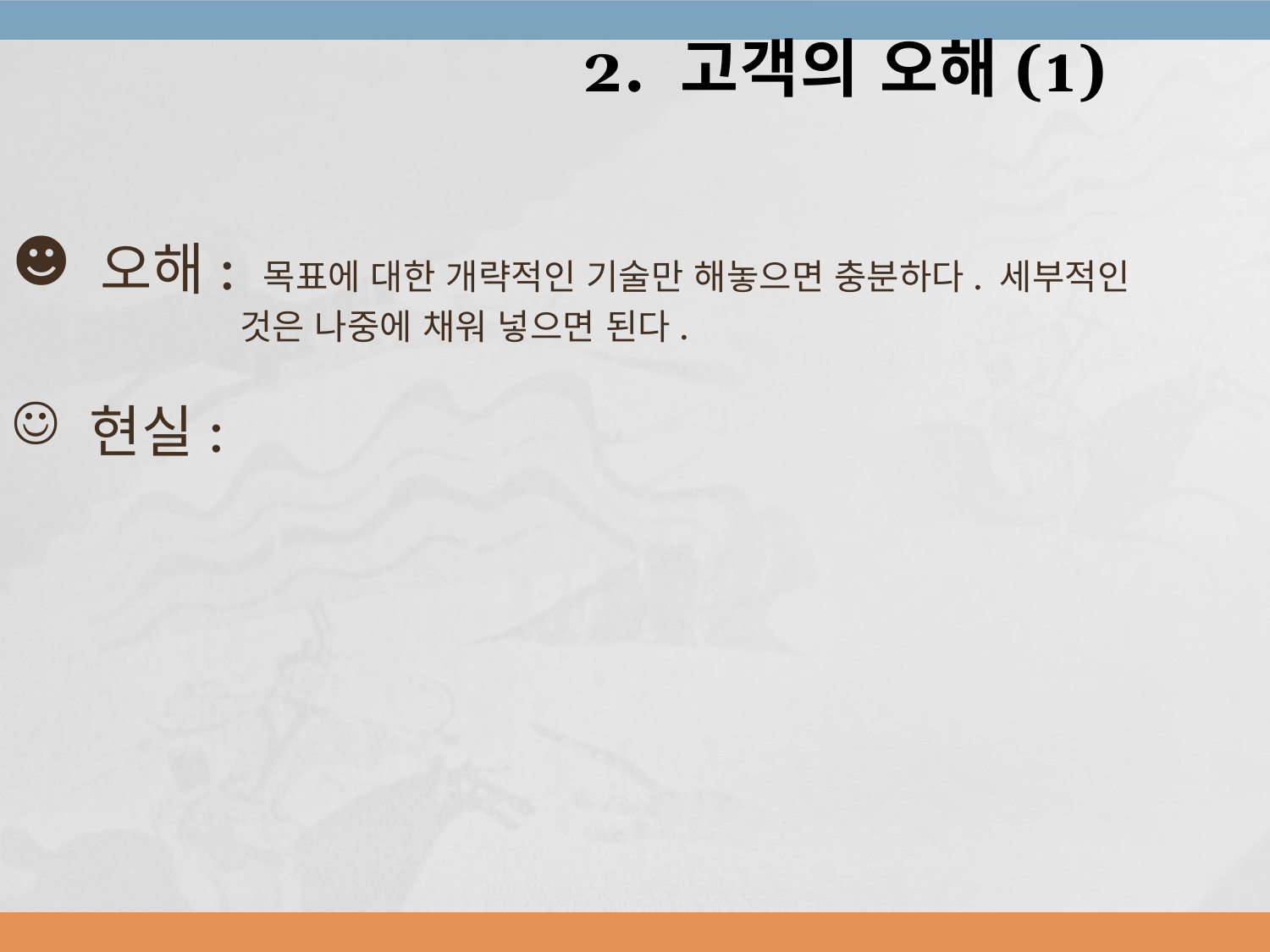

2. 고객의 오해(1)

 오해: 목표에 대한 개략적인 기술만 해놓으면 충분하다. 세부적인
                      것은 나중에 채워 넣으면 된다.

 현실: